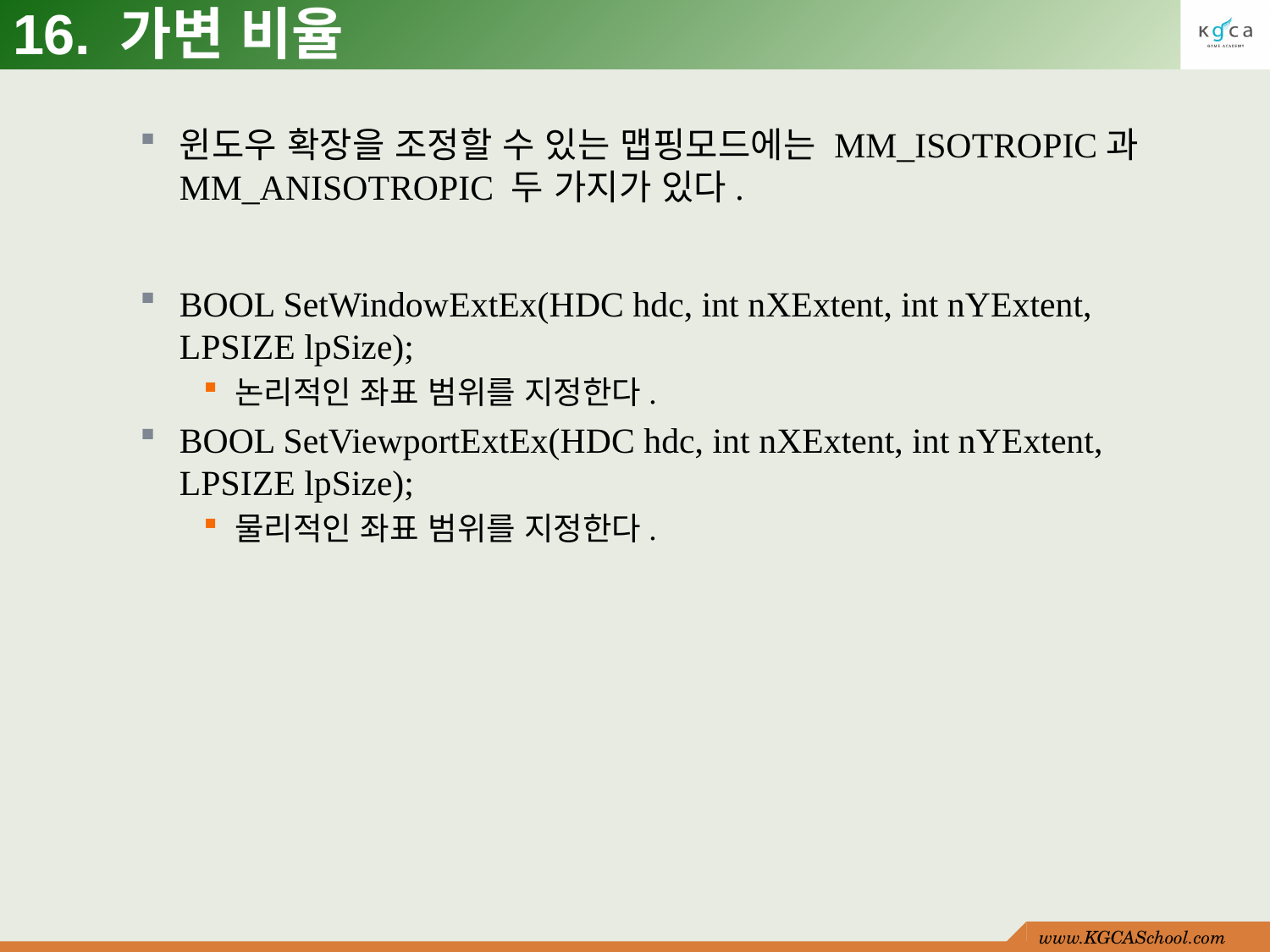

# 16. 가변 비율
윈도우 확장을 조정할 수 있는 맵핑모드에는 MM_ISOTROPIC과 MM_ANISOTROPIC 두 가지가 있다.

BOOL SetWindowExtEx(HDC hdc, int nXExtent, int nYExtent, LPSIZE lpSize);
논리적인 좌표 범위를 지정한다.
BOOL SetViewportExtEx(HDC hdc, int nXExtent, int nYExtent, LPSIZE lpSize);
물리적인 좌표 범위를 지정한다.